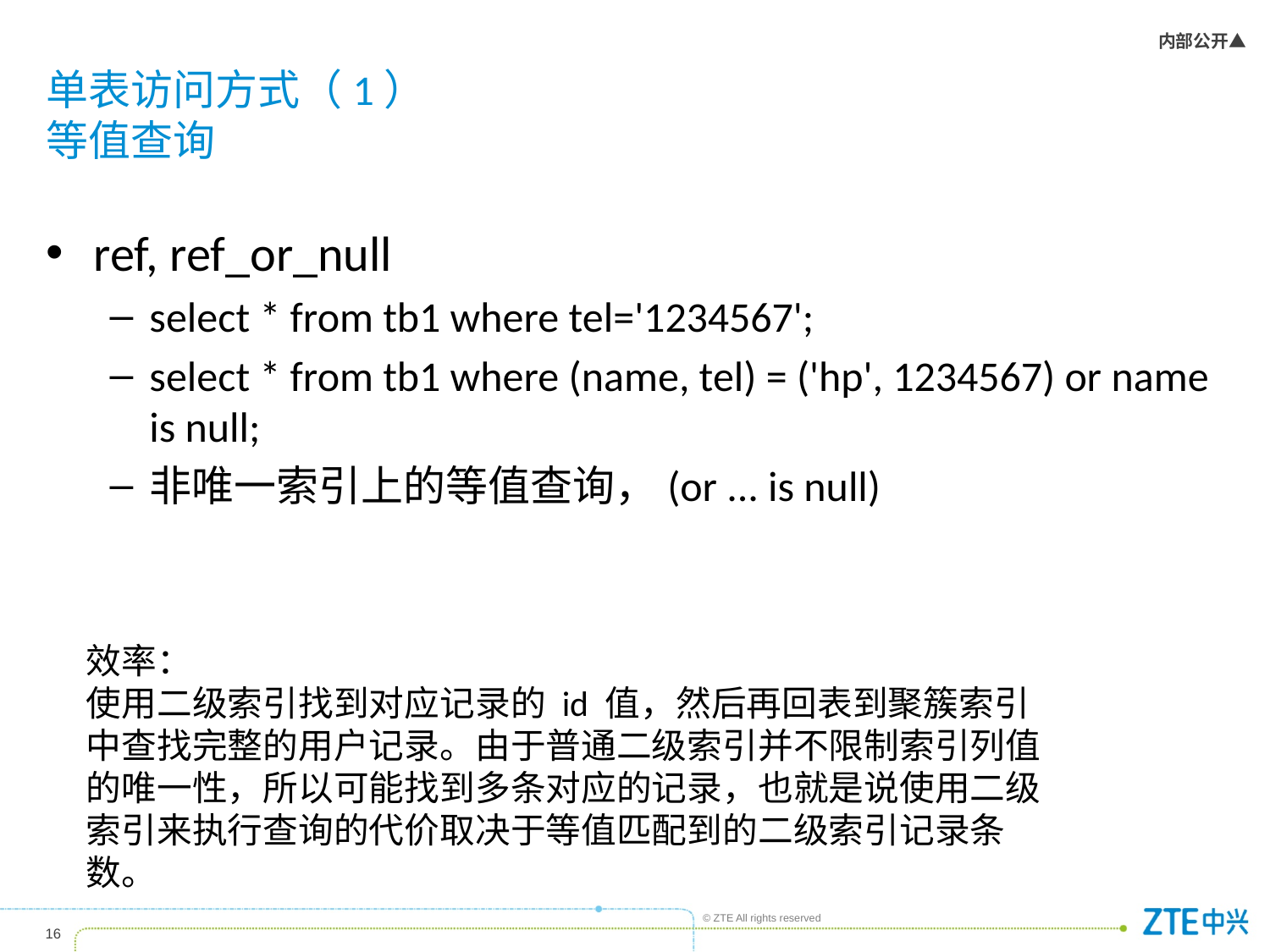

# 单表访问方式（1） 等值查询
ref, ref_or_null
select * from tb1 where tel='1234567';
select * from tb1 where (name, tel) = ('hp', 1234567) or name is null;
非唯一索引上的等值查询，(or ... is null)

效率：
使用二级索引找到对应记录的 id 值，然后再回表到聚簇索引中查找完整的用户记录。由于普通二级索引并不限制索引列值的唯一性，所以可能找到多条对应的记录，也就是说使用二级索引来执行查询的代价取决于等值匹配到的二级索引记录条数。